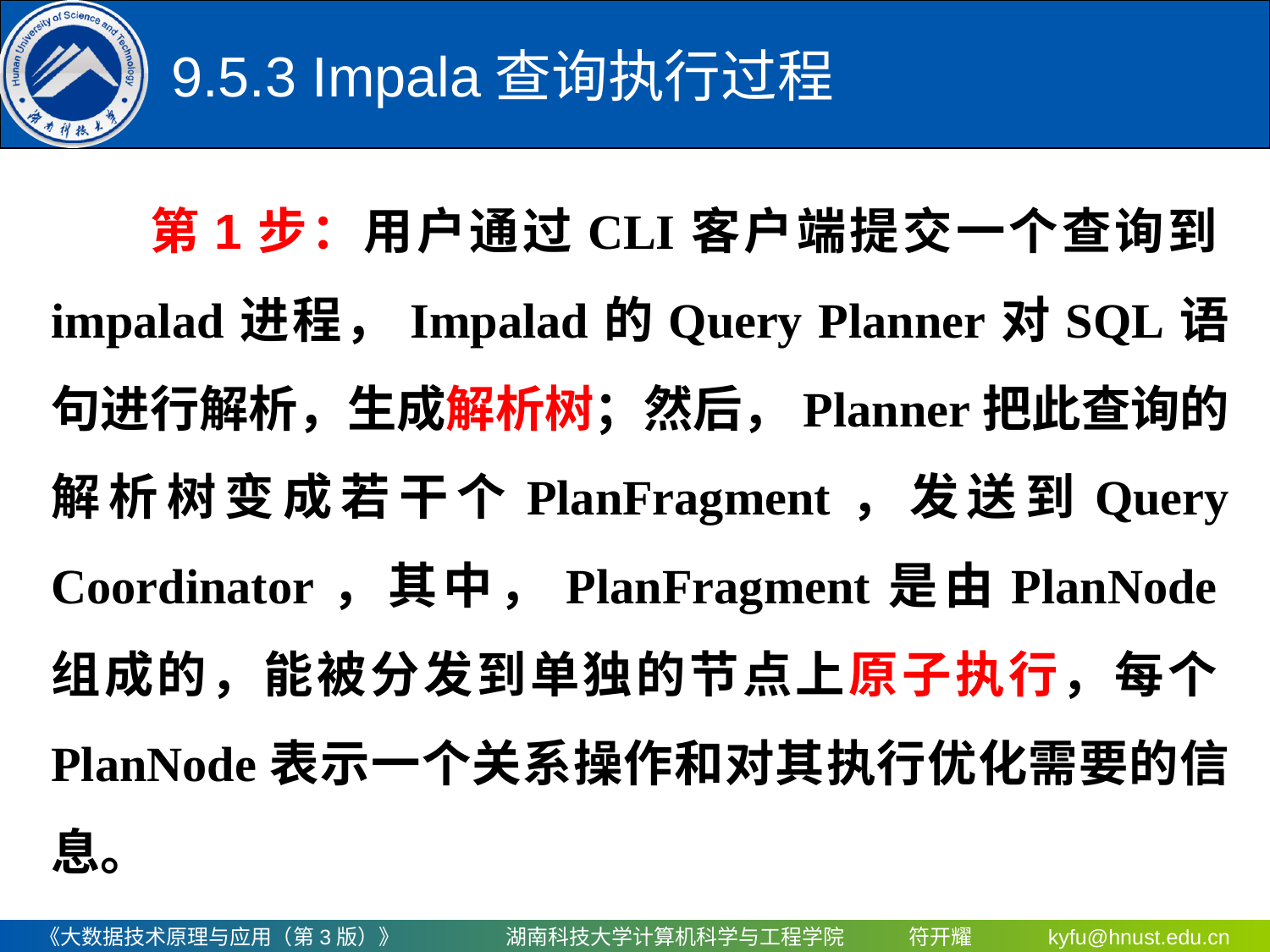

9.5.3 Impala查询执行过程
第1步：用户通过CLI客户端提交一个查询到impalad进程，Impalad的Query Planner对SQL语句进行解析，生成解析树；然后，Planner把此查询的解析树变成若干个PlanFragment，发送到Query Coordinator，其中，PlanFragment是由PlanNode组成的，能被分发到单独的节点上原子执行，每个PlanNode表示一个关系操作和对其执行优化需要的信息。